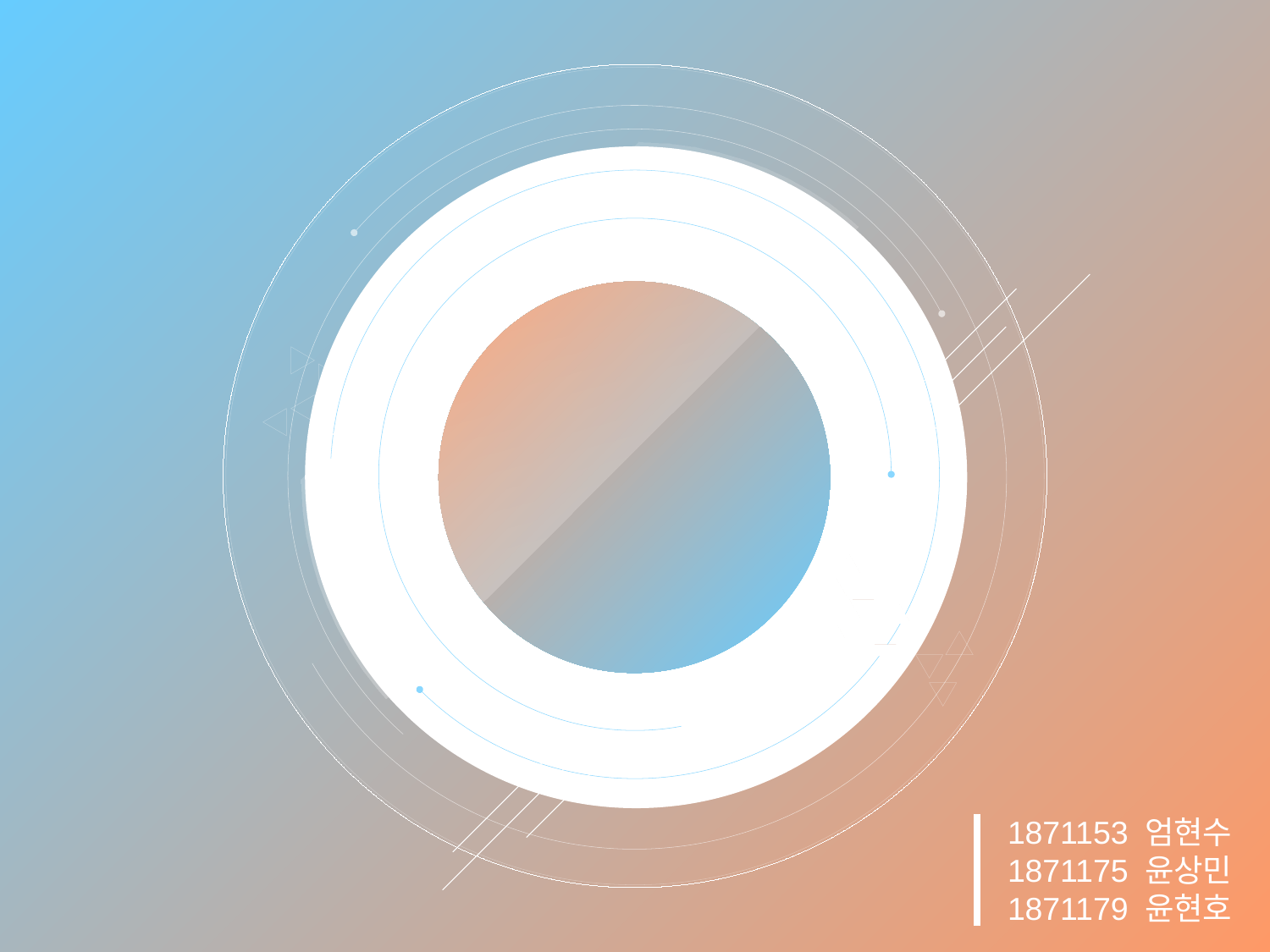

# 음원 사재기 방지 시스템
3조
1871153 엄현수
1871175 윤상민
1871179 윤현호